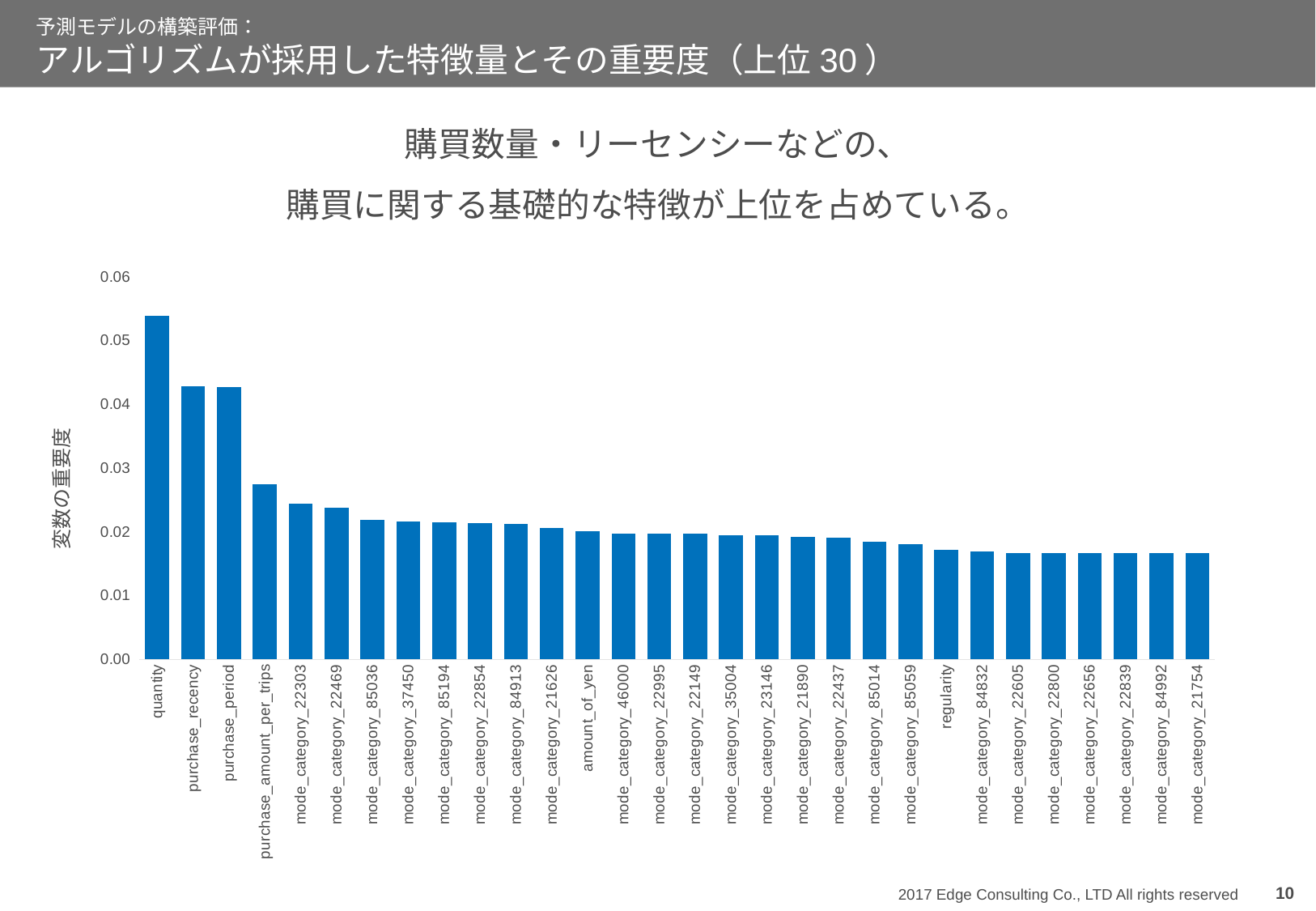

# 予測モデルの構築評価： アルゴリズムが採用した特徴量とその重要度（上位30）
購買数量・リーセンシーなどの、
購買に関する基礎的な特徴が上位を占めている。

### Chart

| Category | 重要度（or 偏回帰係数の絶対値etc） |
|---|---|
| quantity | 0.0539075186072384 |
| purchase_recency | 0.0428898779923506 |
| purchase_period | 0.0427137469667993 |
| purchase_amount_per_trips | 0.0275138900276346 |
| mode_category_22303 | 0.0244214668130526 |
| mode_category_22469 | 0.0238605747031608 |
| mode_category_85036 | 0.0218621842337393 |
| mode_category_37450 | 0.0216900565823366 |
| mode_category_85194 | 0.0215326260486333 |
| mode_category_22854 | 0.0214411568267845 |
| mode_category_84913 | 0.0212035033879519 |
| mode_category_21626 | 0.0206221841774882 |
| amount_of_yen | 0.0200603975250078 |
| mode_category_46000 | 0.0197752002465185 |
| mode_category_22995 | 0.019720539095836 |
| mode_category_22149 | 0.0196932162286239 |
| mode_category_35004 | 0.019526625628621 |
| mode_category_23146 | 0.0194850753120589 |
| mode_category_21890 | 0.0192801532482919 |
| mode_category_22437 | 0.0191100173348102 |
| mode_category_85014 | 0.0185118917665175 |
| mode_category_85059 | 0.0180728510015931 |
| regularity | 0.017219925532869 |
| mode_category_84832 | 0.016886082624162 |
| mode_category_22605 | 0.0167227832032316 |
| mode_category_22800 | 0.0167040049767124 |
| mode_category_22656 | 0.0166993674122693 |
| mode_category_22839 | 0.0166722611578519 |
| mode_category_84992 | 0.0166577434784485 |
| mode_category_21754 | 0.0166573210269646 |
変数の重要度
10